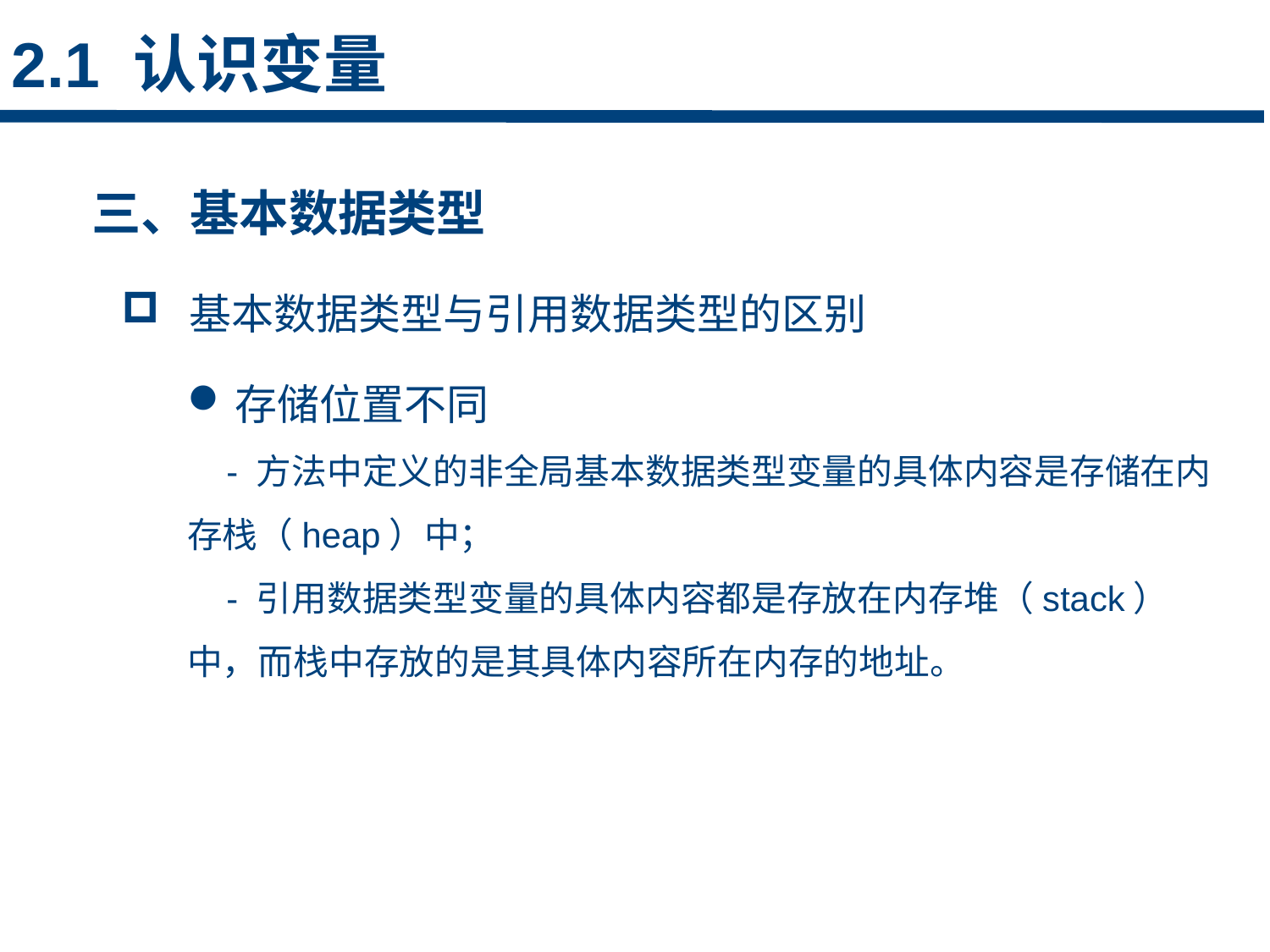

2.1 认识变量
三、基本数据类型
 基本数据类型与引用数据类型的区别
点击添加文本
存储位置不同
    - 方法中定义的非全局基本数据类型变量的具体内容是存储在内存栈（heap）中；
    - 引用数据类型变量的具体内容都是存放在内存堆（stack）中，而栈中存放的是其具体内容所在内存的地址。
点击添加文本
点击添加文本
点击添加文本